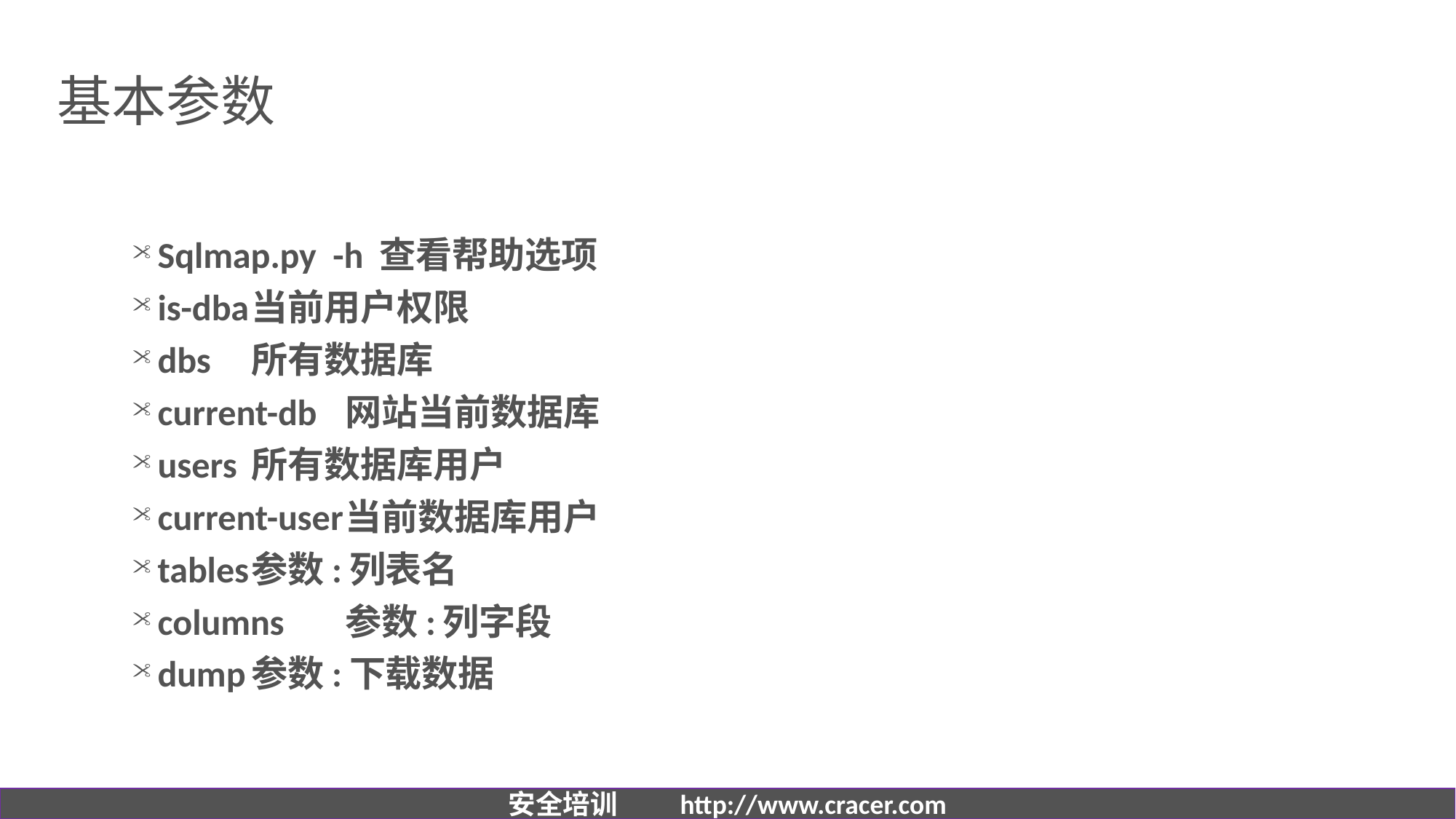

# 基本参数
Sqlmap.py  -h 查看帮助选项
is-dba			当前用户权限
dbs				所有数据库
current-db			网站当前数据库
users			所有数据库用户
current-user		当前数据库用户
tables			参数:列表名
columns			参数:列字段
dump			参数:下载数据